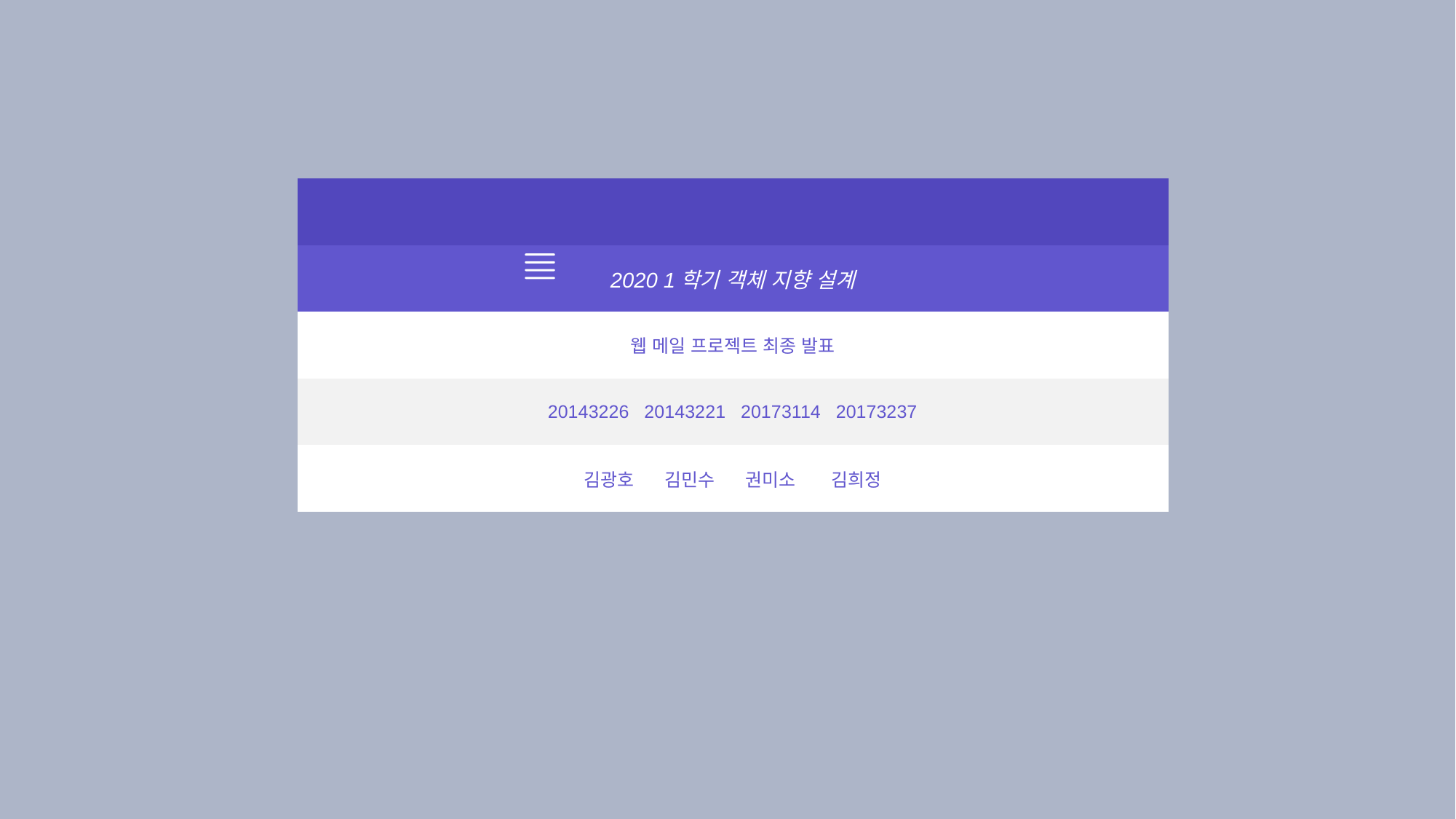

|  |
| --- |
| 2020 1학기 객체 지향 설계 |
| 웹 메일 프로젝트 최종 발표 |
| 20143226 20143221 20173114 20173237 |
| 김광호 김민수 권미소 김희정 |